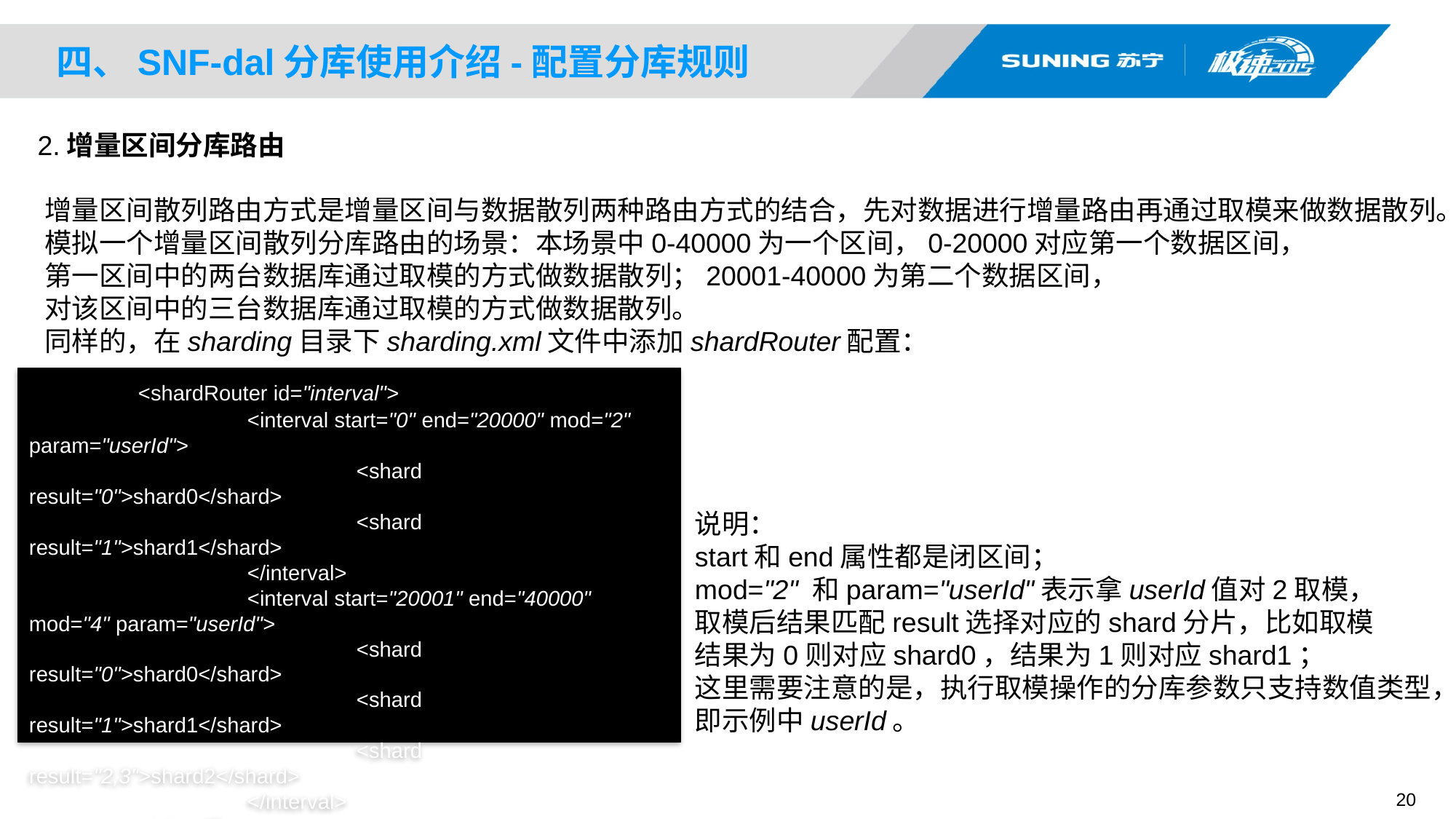

# 四、SNF-dal分库使用介绍-配置分库规则

2.增量区间分库路由
增量区间散列路由方式是增量区间与数据散列两种路由方式的结合，先对数据进行增量路由再通过取模来做数据散列。
模拟一个增量区间散列分库路由的场景：本场景中0-40000为一个区间，0-20000对应第一个数据区间，
第一区间中的两台数据库通过取模的方式做数据散列；20001-40000为第二个数据区间，
对该区间中的三台数据库通过取模的方式做数据散列。
同样的，在sharding目录下sharding.xml文件中添加shardRouter配置：
	<shardRouter id="interval">
		<interval start="0" end="20000" mod="2" param="userId">
			<shard result="0">shard0</shard>
			<shard result="1">shard1</shard>
		</interval>
		<interval start="20001" end="40000" mod="4" param="userId">
			<shard result="0">shard0</shard>
			<shard result="1">shard1</shard>
			<shard result="2,3">shard2</shard>
		</interval>
	</shardRouter>
说明：
start和end属性都是闭区间；
mod="2" 和param="userId"表示拿userId值对2取模，
取模后结果匹配result选择对应的shard分片，比如取模
结果为0则对应shard0，结果为1则对应shard1；
这里需要注意的是，执行取模操作的分库参数只支持数值类型，
即示例中userId。